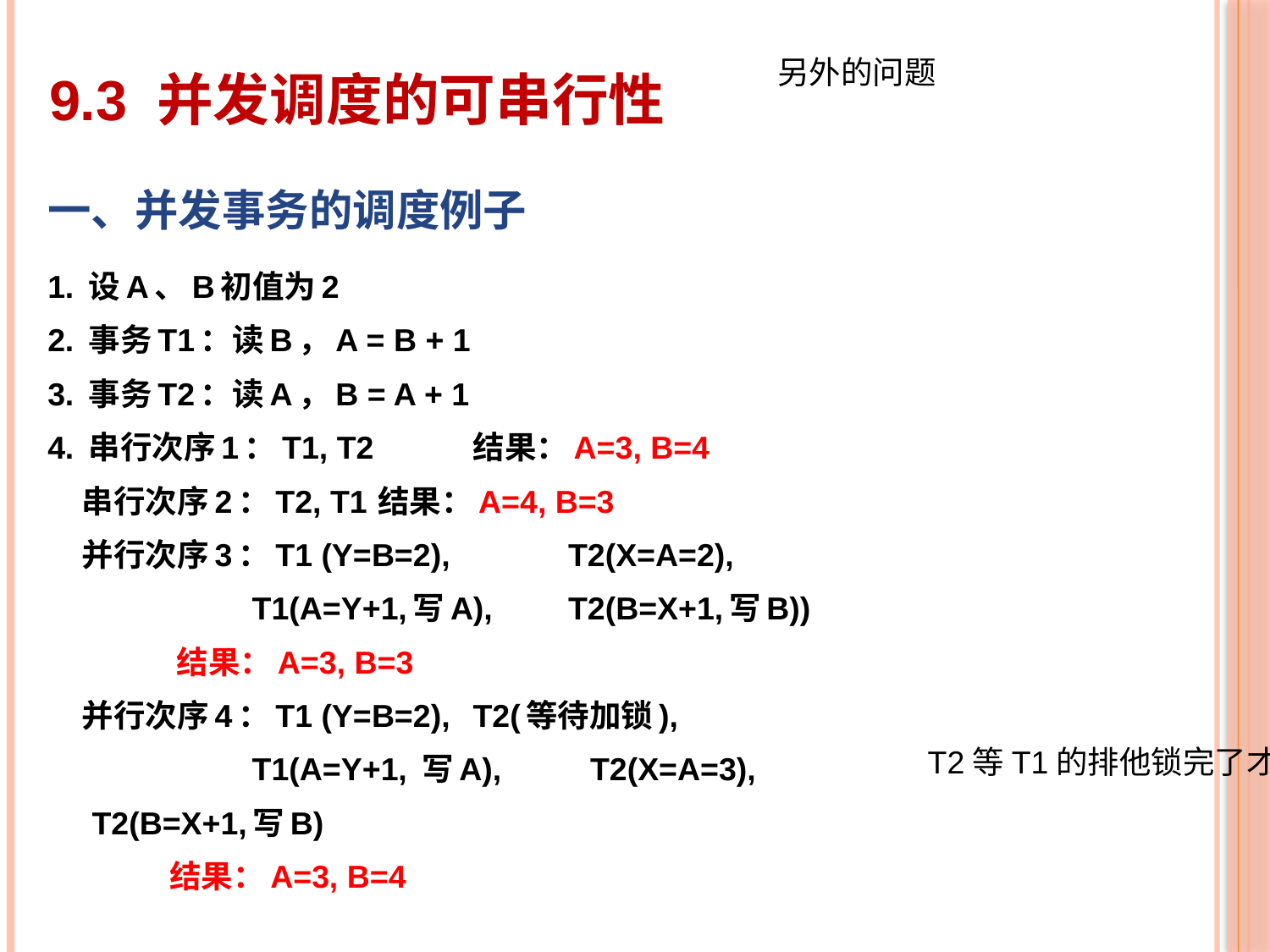

# 9.3 并发调度的可串行性
另外的问题
一、并发事务的调度例子
1. 设A、B初值为2
2. 事务T1：读B，A = B + 1
3. 事务T2：读A，B = A + 1
4. 串行次序1：T1, T2 	结果：A=3, B=4
    串行次序2：T2, T1 	结果：A=4, B=3
    并行次序3：T1 (Y=B=2),         	T2(X=A=2),
                       T1(A=Y+1,写A),    	T2(B=X+1,写B))
		           结果：A=3, B=3
    并行次序4：T1 (Y=B=2),  		T2(等待加锁),
                       T1(A=Y+1, 写A),          T2(X=A=3),
						T2(B=X+1,写B)
		          结果：A=3, B=4
T2等T1的排他锁完了才能读